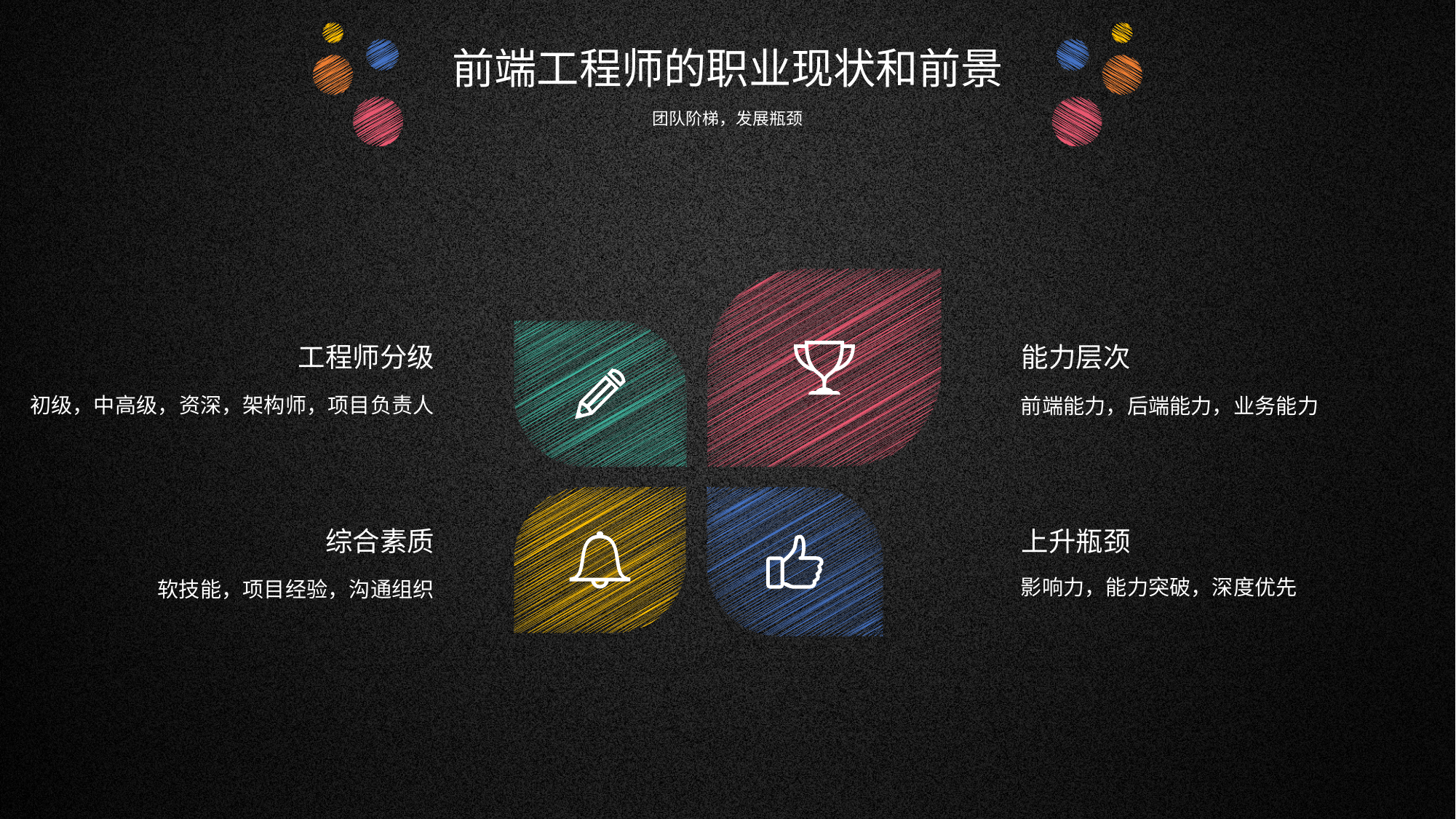

前端工程师的职业现状和前景
团队阶梯，发展瓶颈
e7d195523061f1c07797a755f80b33936a4bdb71a1e2e9b3B62BFFCC95B79A52B69A880DC502B9E829A24DBA5CC298944ED7C125A3C86A656AA7F644DB8944AD014E04A9878B8132B29416743944FF5DF7B305328D74A606473A2245CF56CC8645AB564CB57661BDFEEB7A97C9C70052F858D888A9303BD944E31C4FEC3188E7FD6EC68044F9A740

工程师分级
初级，中高级，资深，架构师，项目负责人
能力层次
前端能力，后端能力，业务能力

综合素质
软技能，项目经验，沟通组织
上升瓶颈
影响力，能力突破，深度优先